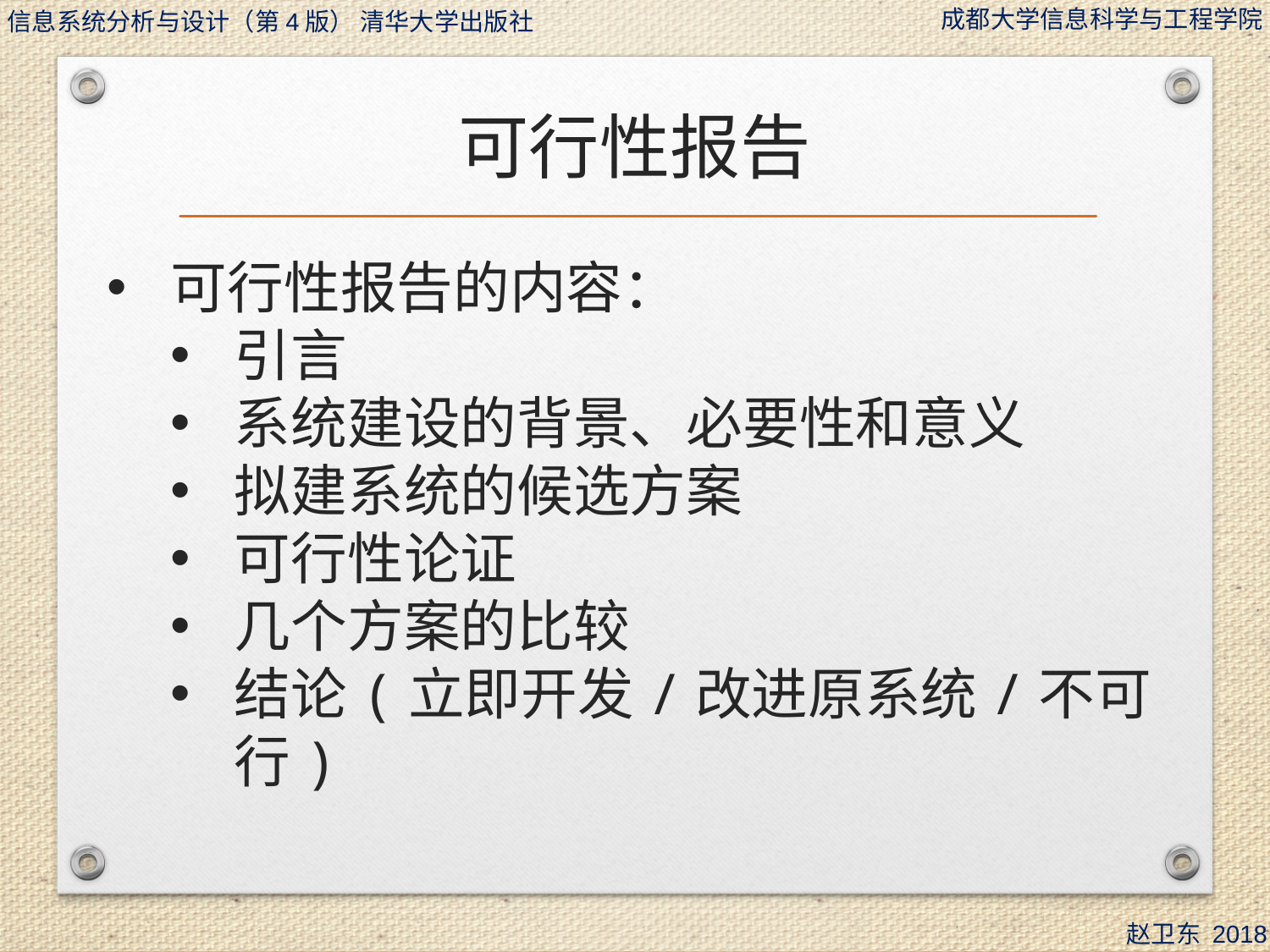

# 可行性报告
可行性报告的内容：
引言
系统建设的背景、必要性和意义
拟建系统的候选方案
可行性论证
几个方案的比较
结论(立即开发/改进原系统/不可行)